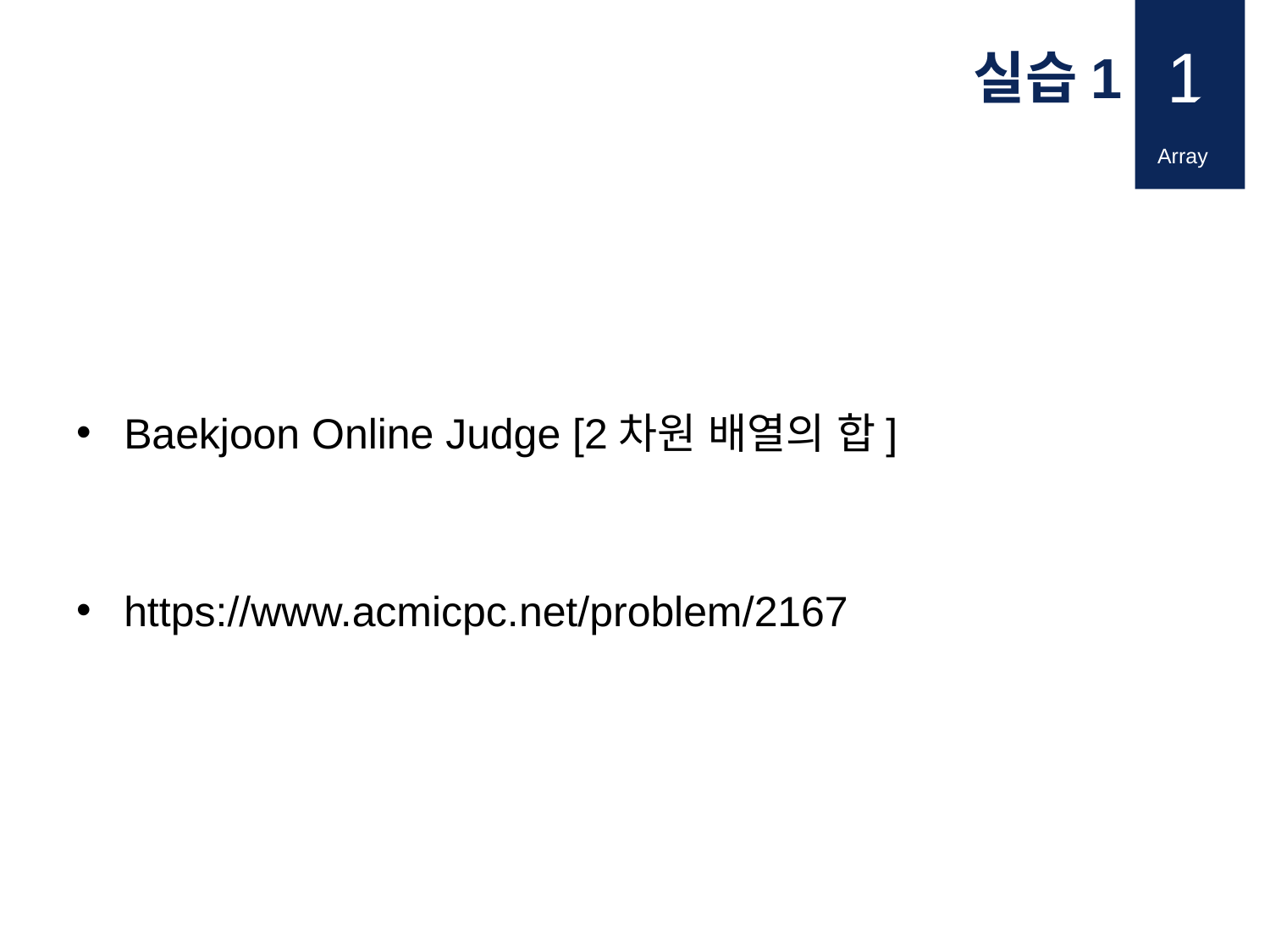

1

실습1
Array

Baekjoon Online Judge [2차원 배열의 합]

https://www.acmicpc.net/problem/2167